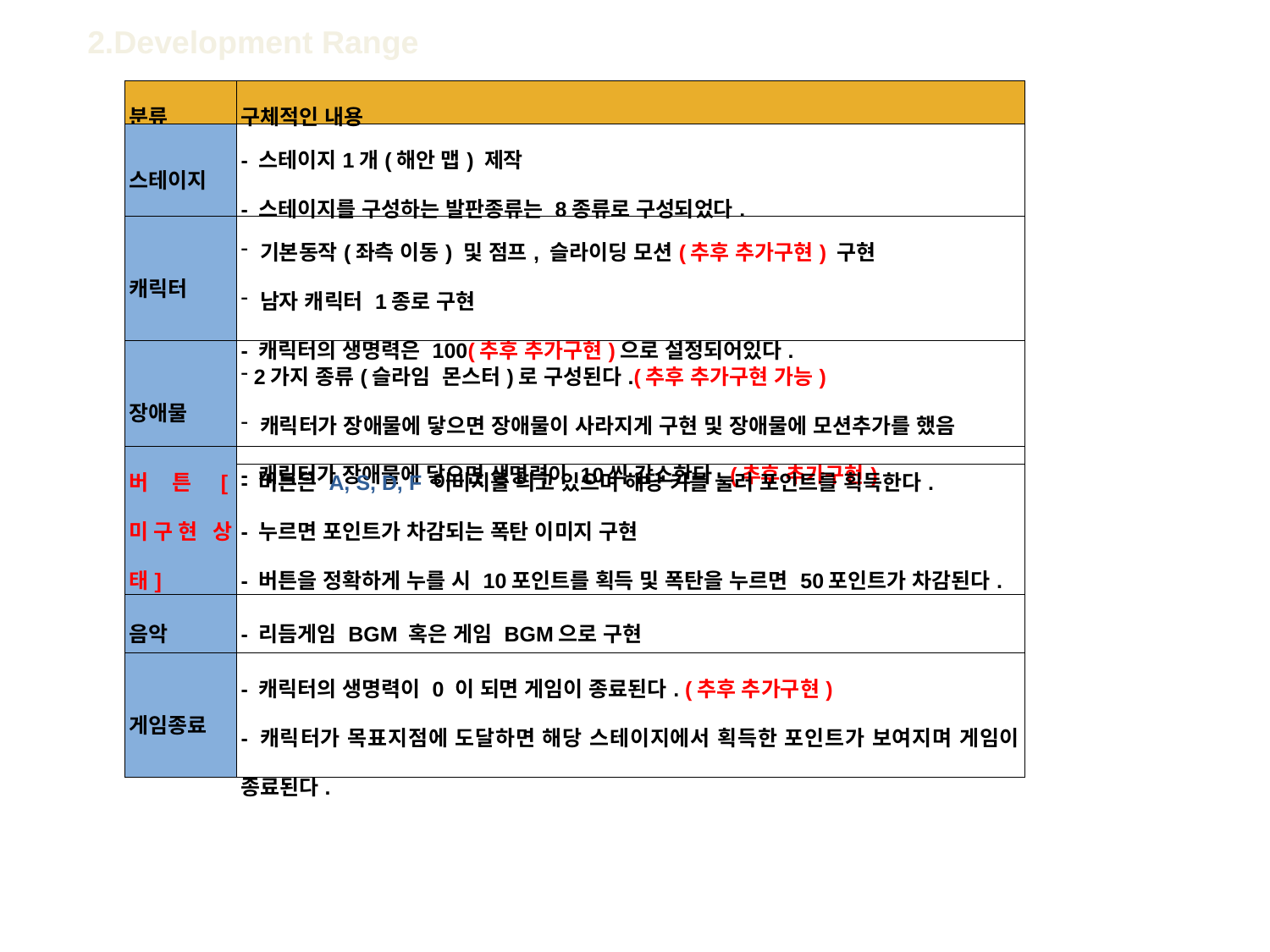

2.Development Range
| 분류 | 구체적인 내용 |
| --- | --- |
| 스테이지 | - 스테이지1개(해안 맵) 제작 - 스테이지를 구성하는 발판종류는 8종류로 구성되었다. |
| 캐릭터 | 기본동작(좌측 이동) 및 점프, 슬라이딩 모션(추후 추가구현) 구현 남자 캐릭터 1종로 구현 - 캐릭터의 생명력은 100(추후 추가구현)으로 설정되어있다. |
| 장애물 | 2가지 종류(슬라임 몬스터)로 구성된다.(추후 추가구현 가능) 캐릭터가 장애물에 닿으면 장애물이 사라지게 구현 및 장애물에 모션추가를 했음 - 캐릭터가 장애물에 닿으면 생명력이 10씩 감소한다. (추후 추가구현) |
| 버튼[미구현 상태] | - 버튼은 A, S, D, F 이미지를 띄고 있으며 해당 키를 눌러 포인트를 획득한다. - 누르면 포인트가 차감되는 폭탄 이미지 구현 - 버튼을 정확하게 누를 시 10포인트를 획득 및 폭탄을 누르면 50포인트가 차감된다. |
| --- | --- |
| 음악 | - 리듬게임 BGM 혹은 게임 BGM으로 구현 |
| 게임종료 | - 캐릭터의 생명력이 0 이 되면 게임이 종료된다. (추후 추가구현) - 캐릭터가 목표지점에 도달하면 해당 스테이지에서 획득한 포인트가 보여지며 게임이 종료된다. |